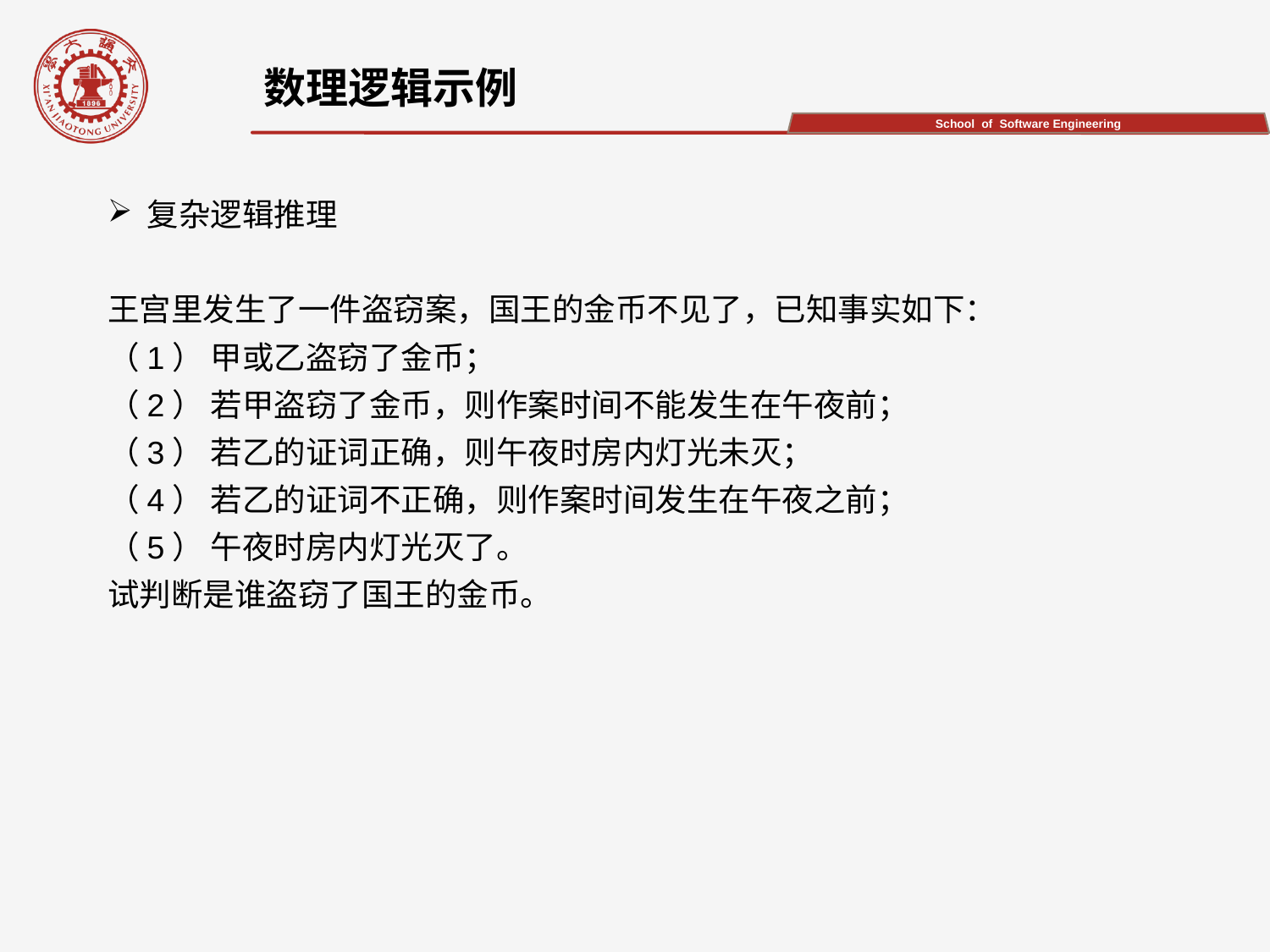

数理逻辑示例
复杂逻辑推理

王宫里发生了一件盗窃案，国王的金币不见了，已知事实如下：
（1） 甲或乙盗窃了金币；
（2） 若甲盗窃了金币，则作案时间不能发生在午夜前；
（3） 若乙的证词正确，则午夜时房内灯光未灭；
（4） 若乙的证词不正确，则作案时间发生在午夜之前；
（5） 午夜时房内灯光灭了。
试判断是谁盗窃了国王的金币。